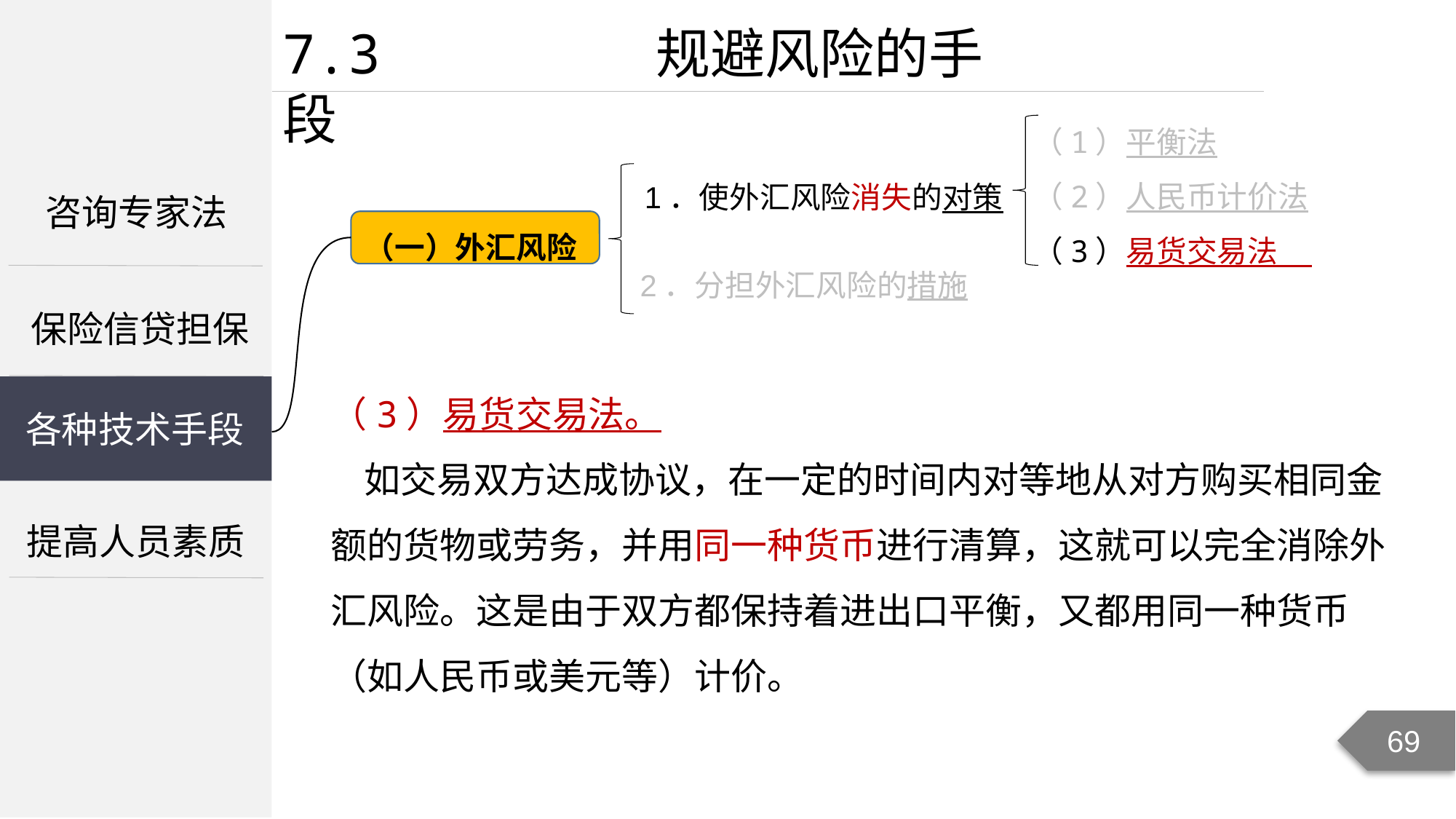

7.3        规避风险的手段
（1）平衡法
（2）人民币计价法
（3）易货交易法

1．使外汇风险消失的对策
咨询专家法

（一）外汇风险
2．分担外汇风险的措施
保险信贷担保
（3）易货交易法。
   如交易双方达成协议，在一定的时间内对等地从对方购买相同金额的货物或劳务，并用同一种货币进行清算，这就可以完全消除外汇风险。这是由于双方都保持着进出口平衡，又都用同一种货币（如人民币或美元等）计价。
各种技术手段

提高人员素质
69